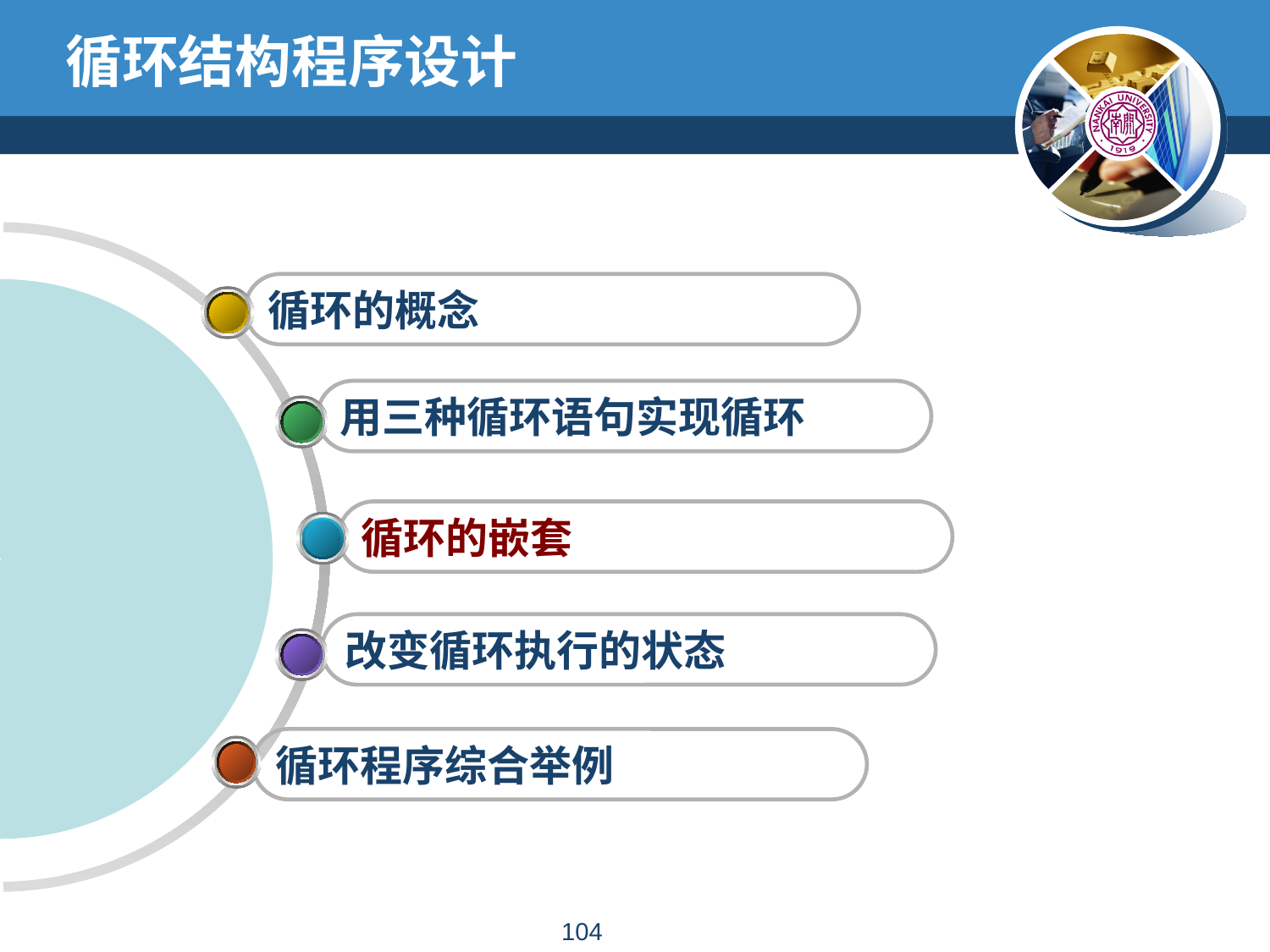

# 循环结构程序设计

循环的概念

用三种循环语句实现循环

循环的嵌套

改变循环执行的状态

循环程序综合举例

104